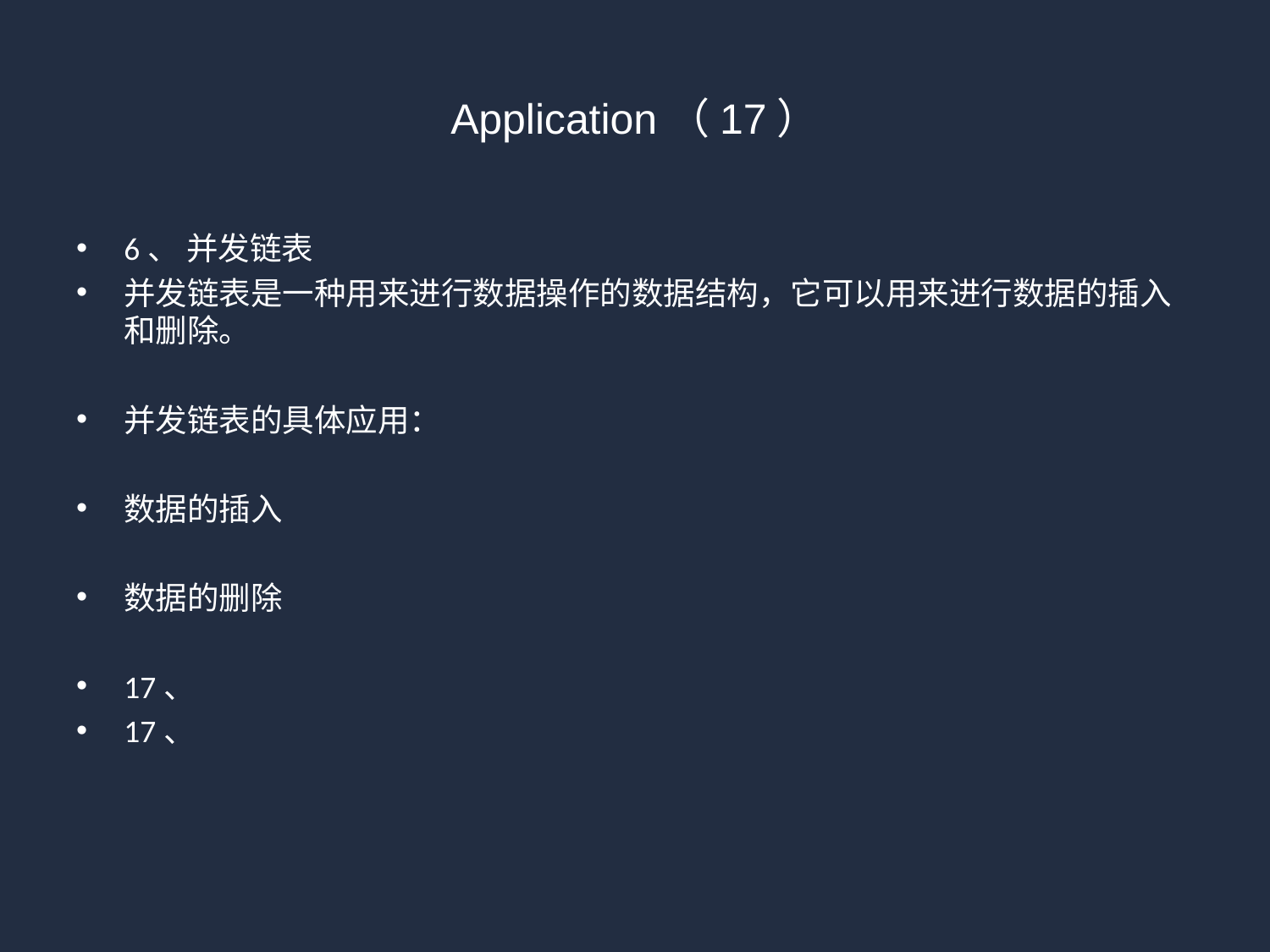

# Application（17）
6、 并发链表
并发链表是一种用来进行数据操作的数据结构，它可以用来进行数据的插入和删除。

并发链表的具体应用：

数据的插入

数据的删除

17、
17、